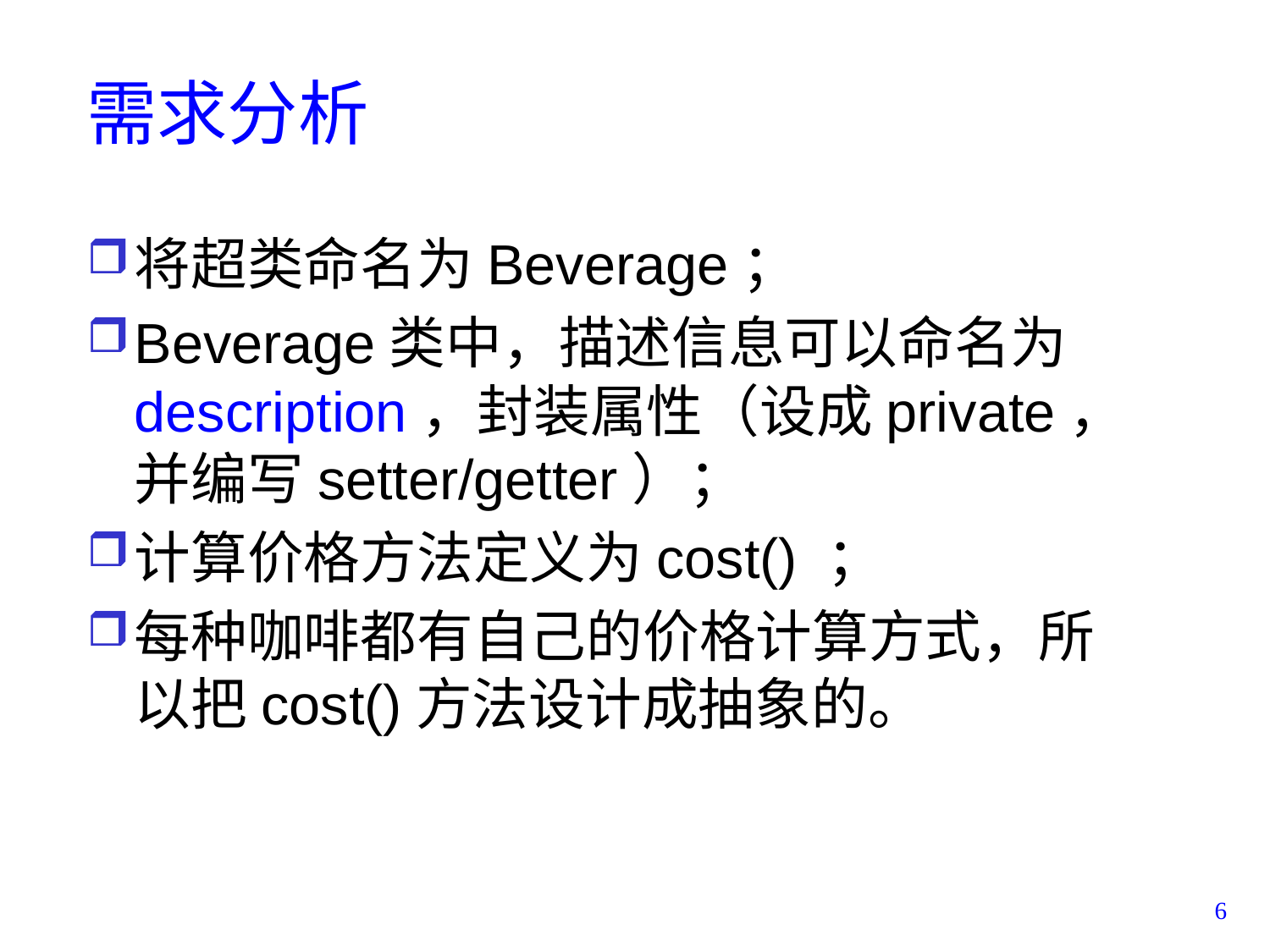

# 需求分析
将超类命名为Beverage；
Beverage类中，描述信息可以命名为description，封装属性（设成private，并编写setter/getter）；
计算价格方法定义为cost() ；
每种咖啡都有自己的价格计算方式，所以把cost()方法设计成抽象的。
6